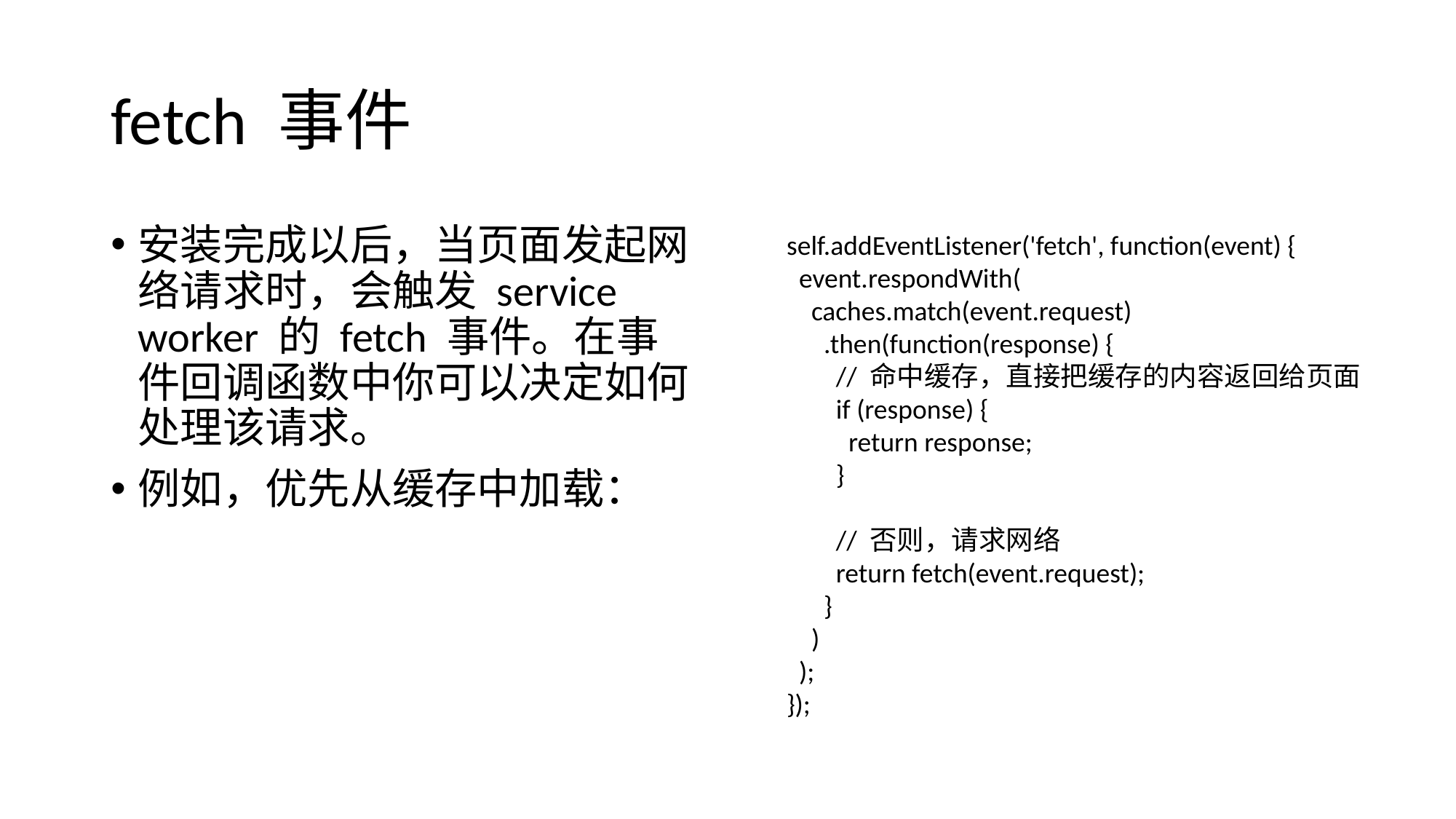

# fetch 事件
安装完成以后，当页面发起网络请求时，会触发 service worker 的 fetch 事件。在事件回调函数中你可以决定如何处理该请求。
例如，优先从缓存中加载：
self.addEventListener('fetch', function(event) {
  event.respondWith(
    caches.match(event.request)
      .then(function(response) {
        // 命中缓存，直接把缓存的内容返回给页面
        if (response) {
          return response;
        }

        // 否则，请求网络
        return fetch(event.request);
      }
    )
  );
});